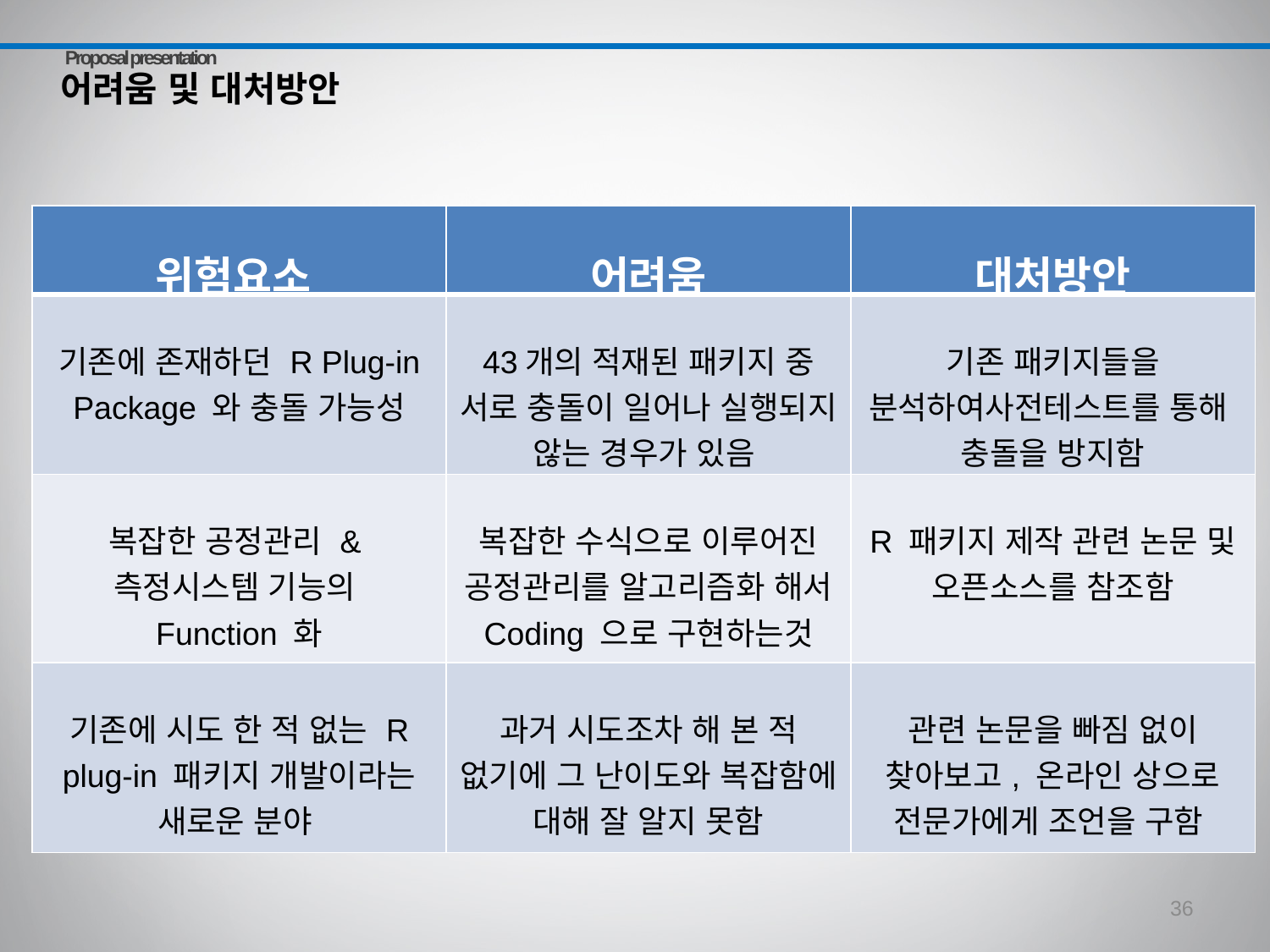

Proposal presentation

어려움 및 대처방안

| 위험요소 | 어려움 | 대처방안 |
| --- | --- | --- |
| 기존에 존재하던 R Plug-in Package 와 충돌 가능성 | 43개의 적재된 패키지 중 서로 충돌이 일어나 실행되지 않는 경우가 있음 | 기존 패키지들을 분석하여사전테스트를 통해 충돌을 방지함 |
| 복잡한 공정관리 & 측정시스템 기능의 Function 화 | 복잡한 수식으로 이루어진 공정관리를 알고리즘화 해서 Coding 으로 구현하는것 | R 패키지 제작 관련 논문 및 오픈소스를 참조함 |
| 기존에 시도 한 적 없는 R plug-in 패키지 개발이라는 새로운 분야 | 과거 시도조차 해 본 적 없기에 그 난이도와 복잡함에 대해 잘 알지 못함 | 관련 논문을 빠짐 없이 찾아보고, 온라인 상으로 전문가에게 조언을 구함 |
36